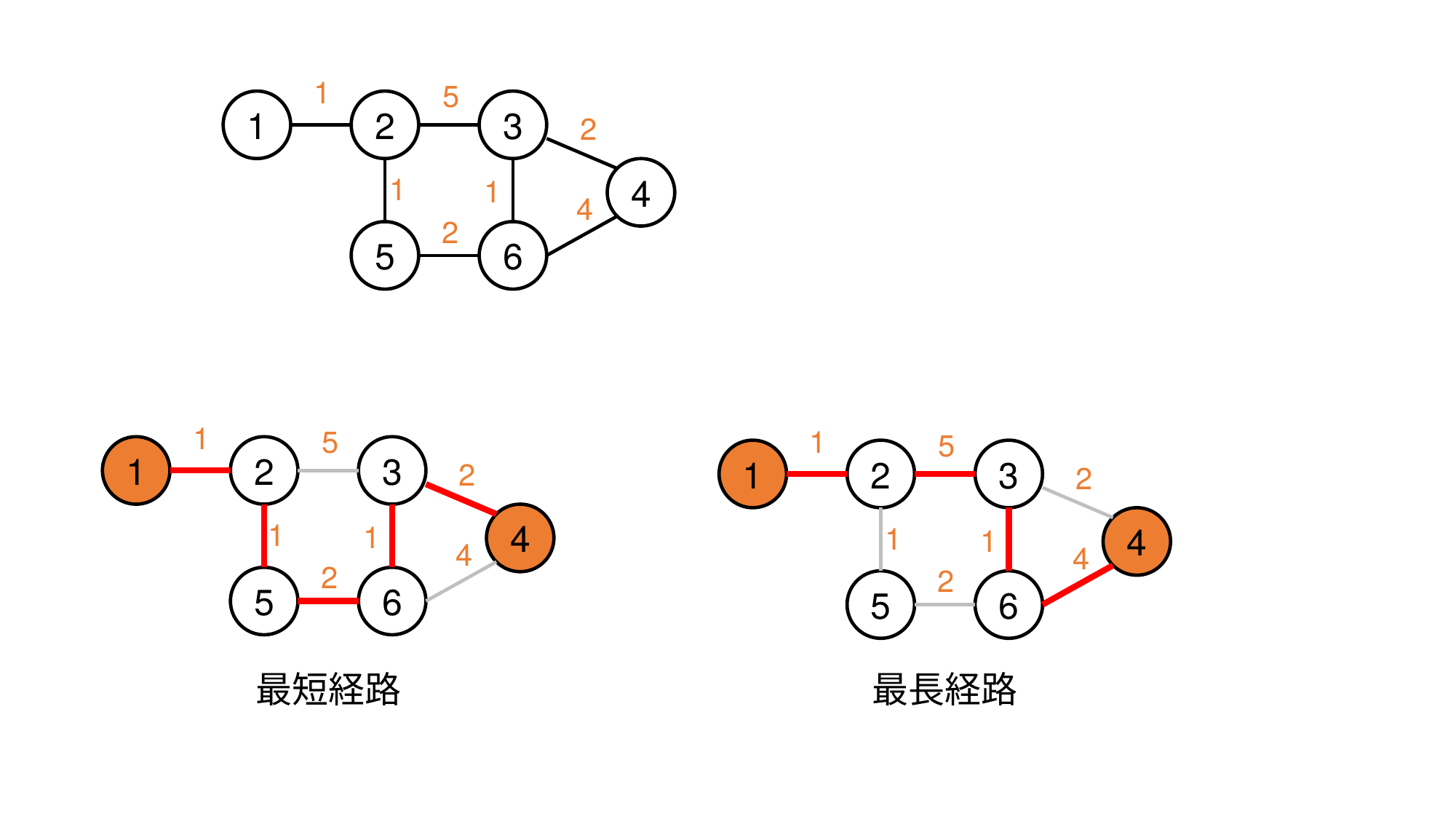

1
5
1
2
3
2
4
1
1
4
2
5
6
1
5
1
2
3
2
4
1
1
4
2
5
6
1
5
1
2
3
2
4
1
1
4
2
5
6
最短経路
最長経路